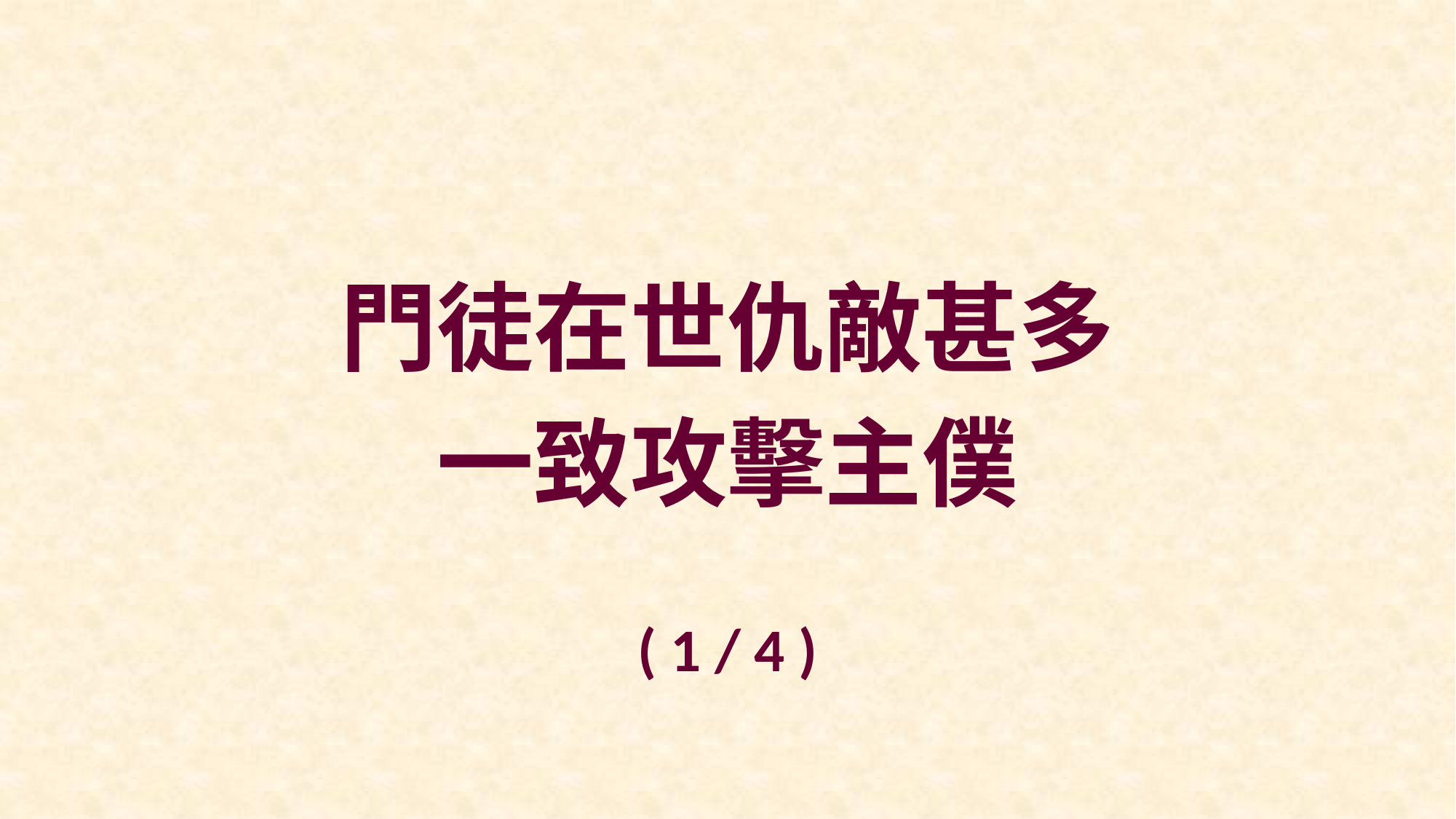

門徒在世仇敵甚多
一致攻擊主僕
( 1 / 4 )